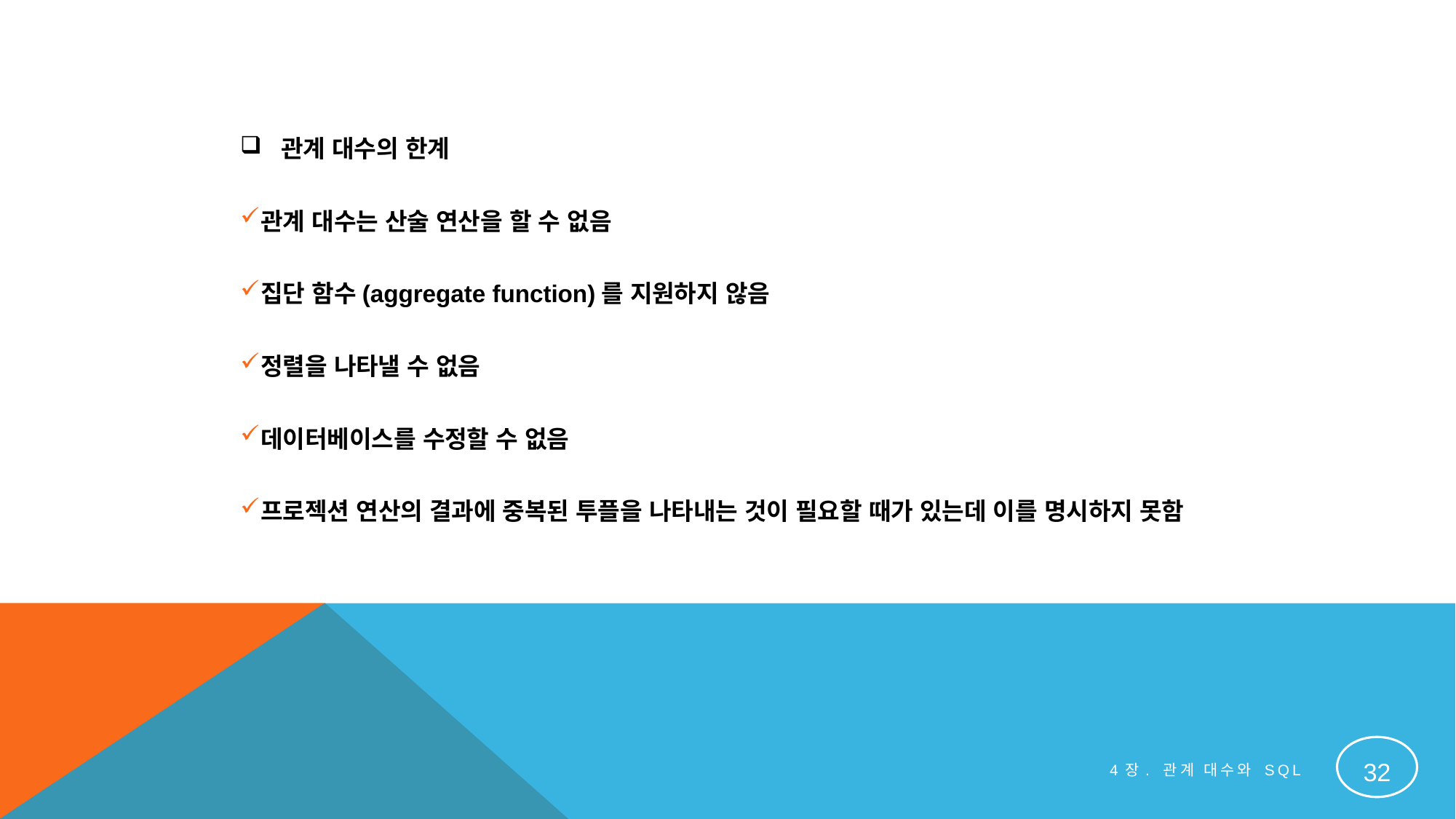

관계 대수의 한계
관계 대수는 산술 연산을 할 수 없음
집단 함수(aggregate function)를 지원하지 않음
정렬을 나타낼 수 없음
데이터베이스를 수정할 수 없음
프로젝션 연산의 결과에 중복된 투플을 나타내는 것이 필요할 때가 있는데 이를 명시하지 못함
32
4장. 관계 대수와 SQL